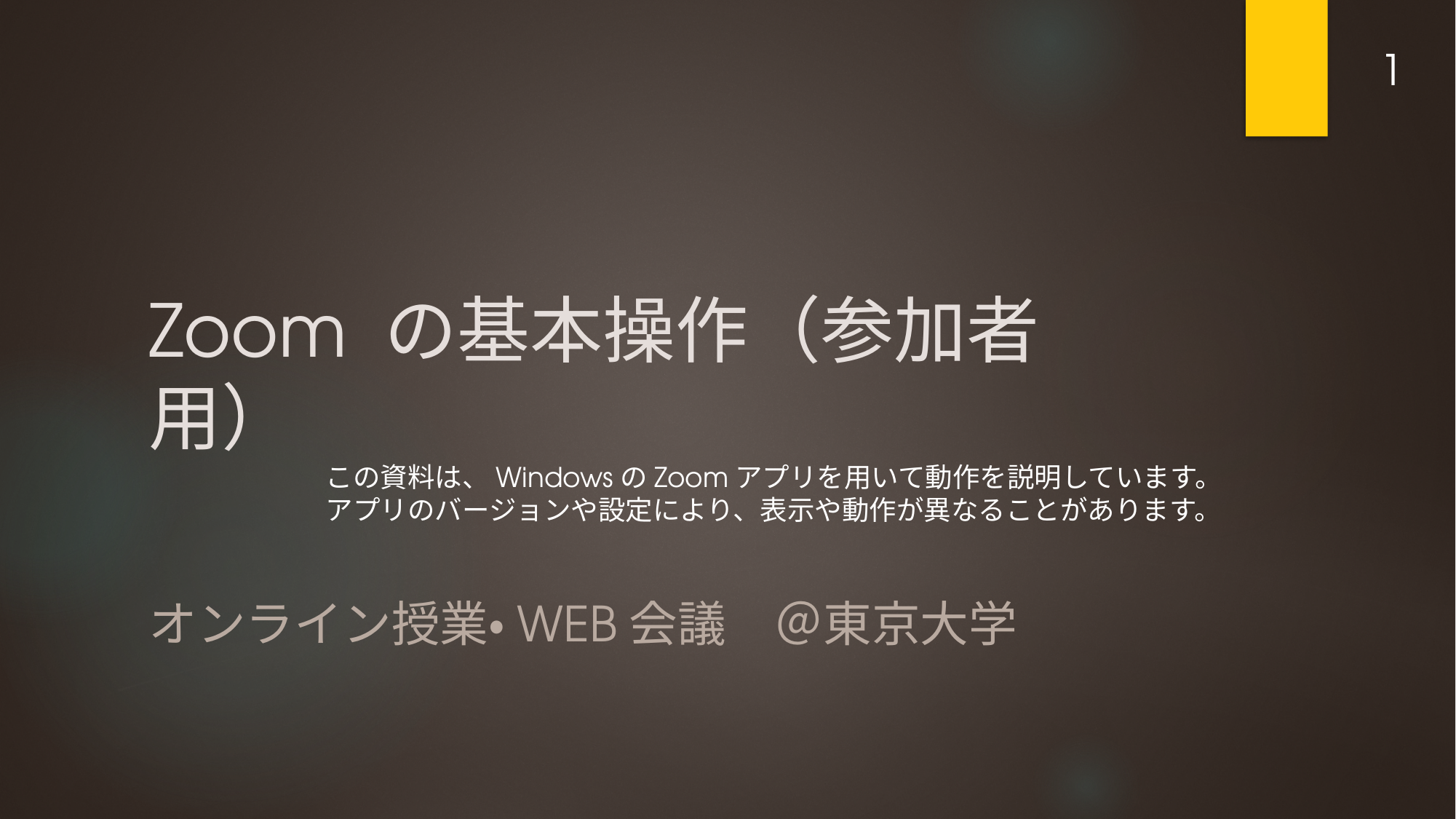

1
# Zoom の基本操作（参加者用）
この資料は、WindowsのZoomアプリを用いて動作を説明しています。
アプリのバージョンや設定により、表示や動作が異なることがあります。
オンライン授業・Web会議　＠東京大学